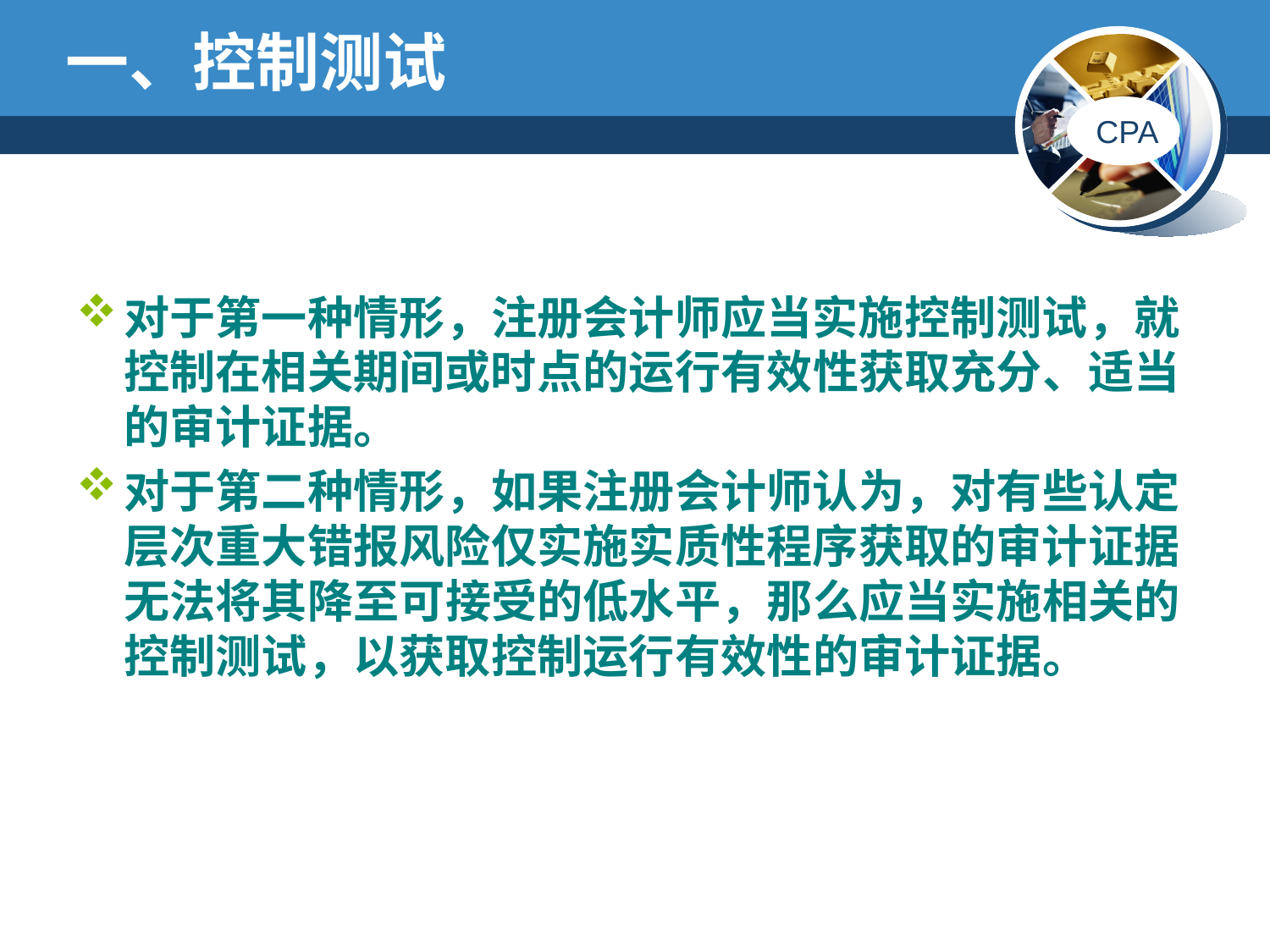

# 一、控制测试
对于第一种情形，注册会计师应当实施控制测试，就控制在相关期间或时点的运行有效性获取充分、适当的审计证据。
对于第二种情形，如果注册会计师认为，对有些认定层次重大错报风险仅实施实质性程序获取的审计证据无法将其降至可接受的低水平，那么应当实施相关的控制测试，以获取控制运行有效性的审计证据。